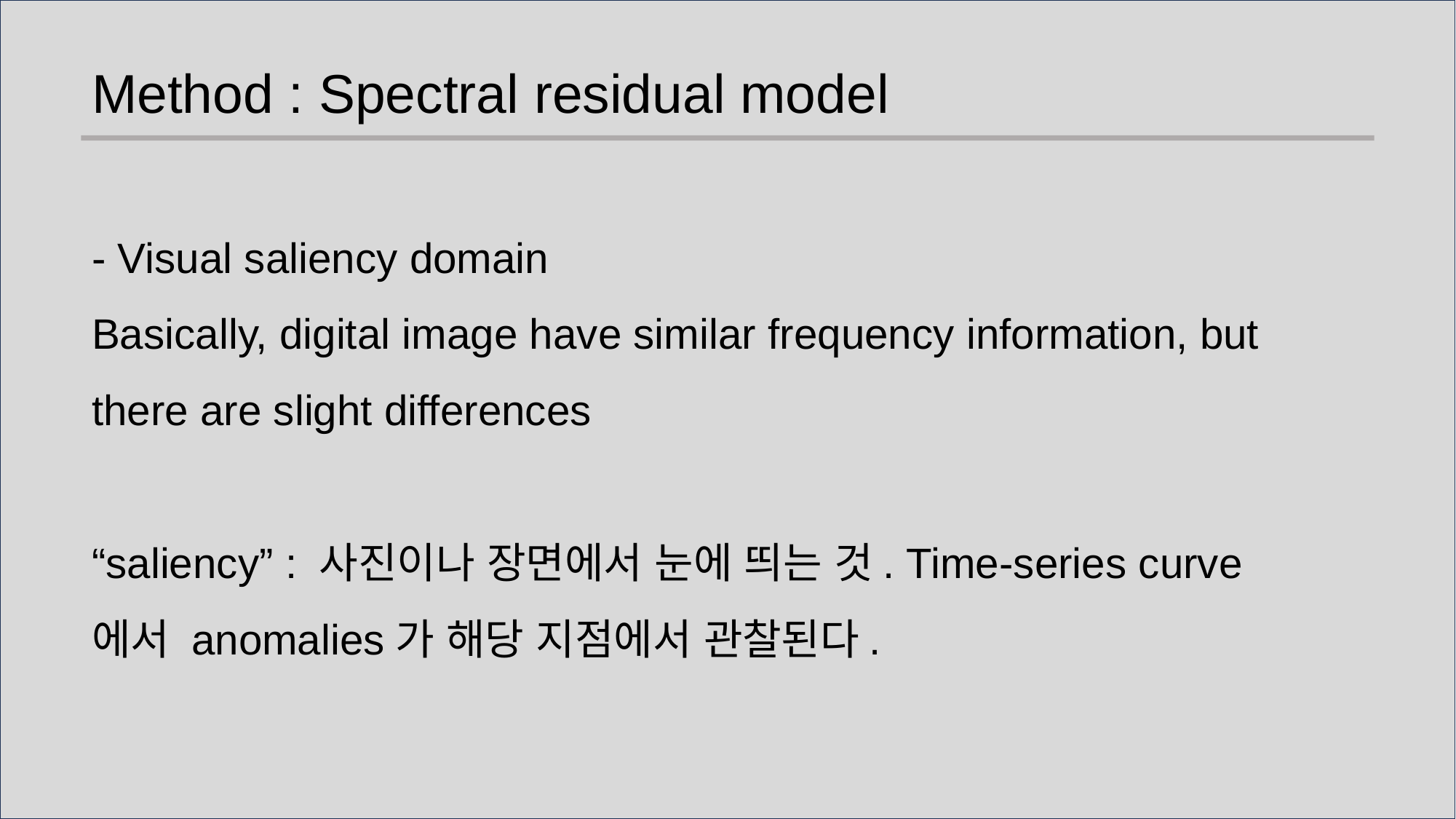

Method : Spectral residual model

- Visual saliency domain
Basically, digital image have similar frequency information, but there are slight differences

“saliency” : 사진이나 장면에서 눈에 띄는 것. Time-series curve에서 anomalies가 해당 지점에서 관찰된다.